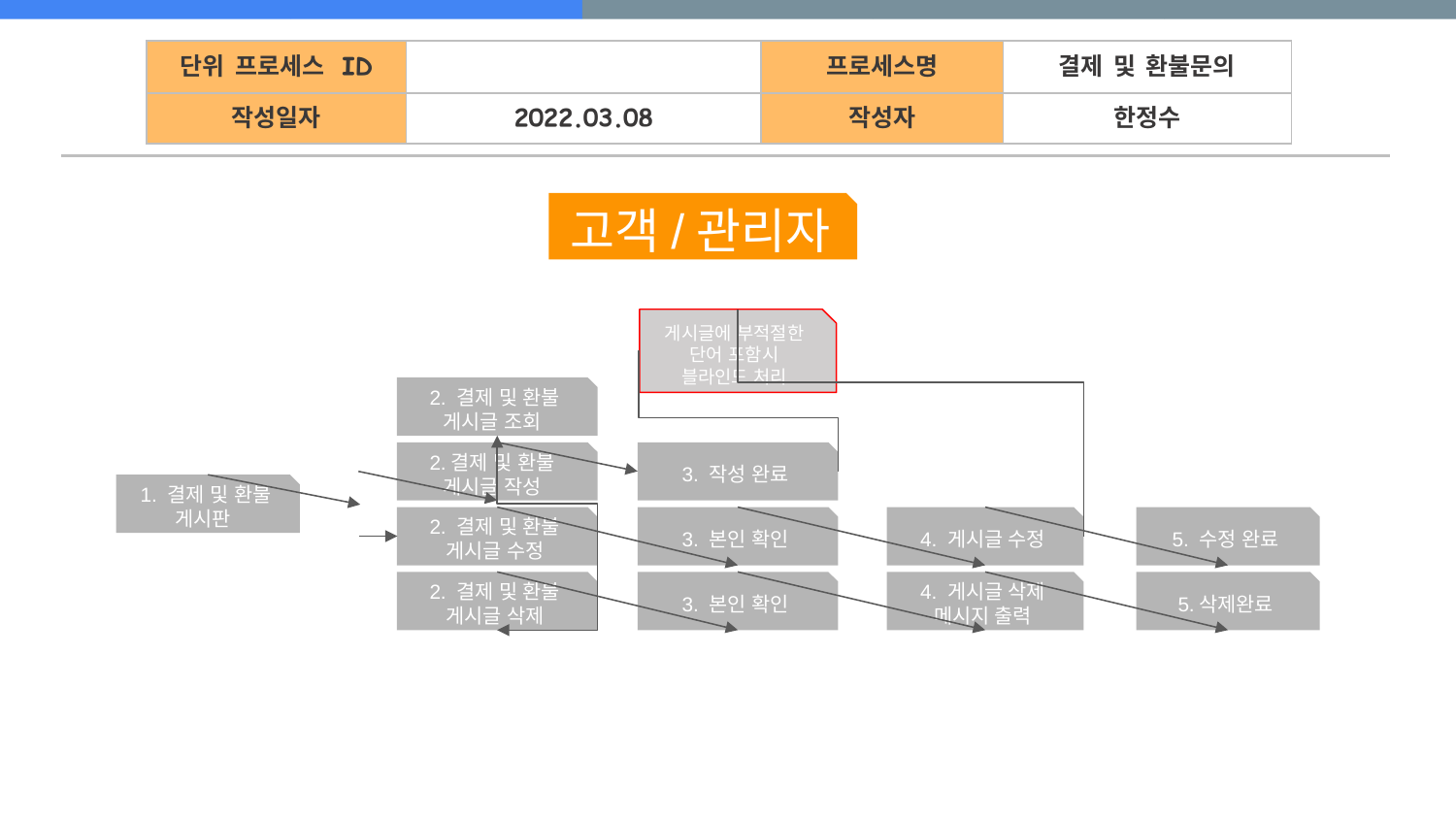

| 단위 프로세스 ID |  | 프로세스명 | 결제 및 환불문의 |
| --- | --- | --- | --- |
| 작성일자 | 2022.03.08 | 작성자 | 한정수 |
고객/관리자
게시글에 부적절한 단어 포함시 블라인드 처리
2. 결제 및 환불 게시글 조회
2.결제 및 환불  게시글 작성
3. 작성 완료
1. 결제 및 환불 게시판
2. 결제 및 환불 게시글 수정
3. 본인 확인
4. 게시글 수정
5. 수정 완료
3. 본인 확인
4. 게시글 삭제
메시지 출력
5.삭제완료
2. 결제 및 환불 게시글 삭제